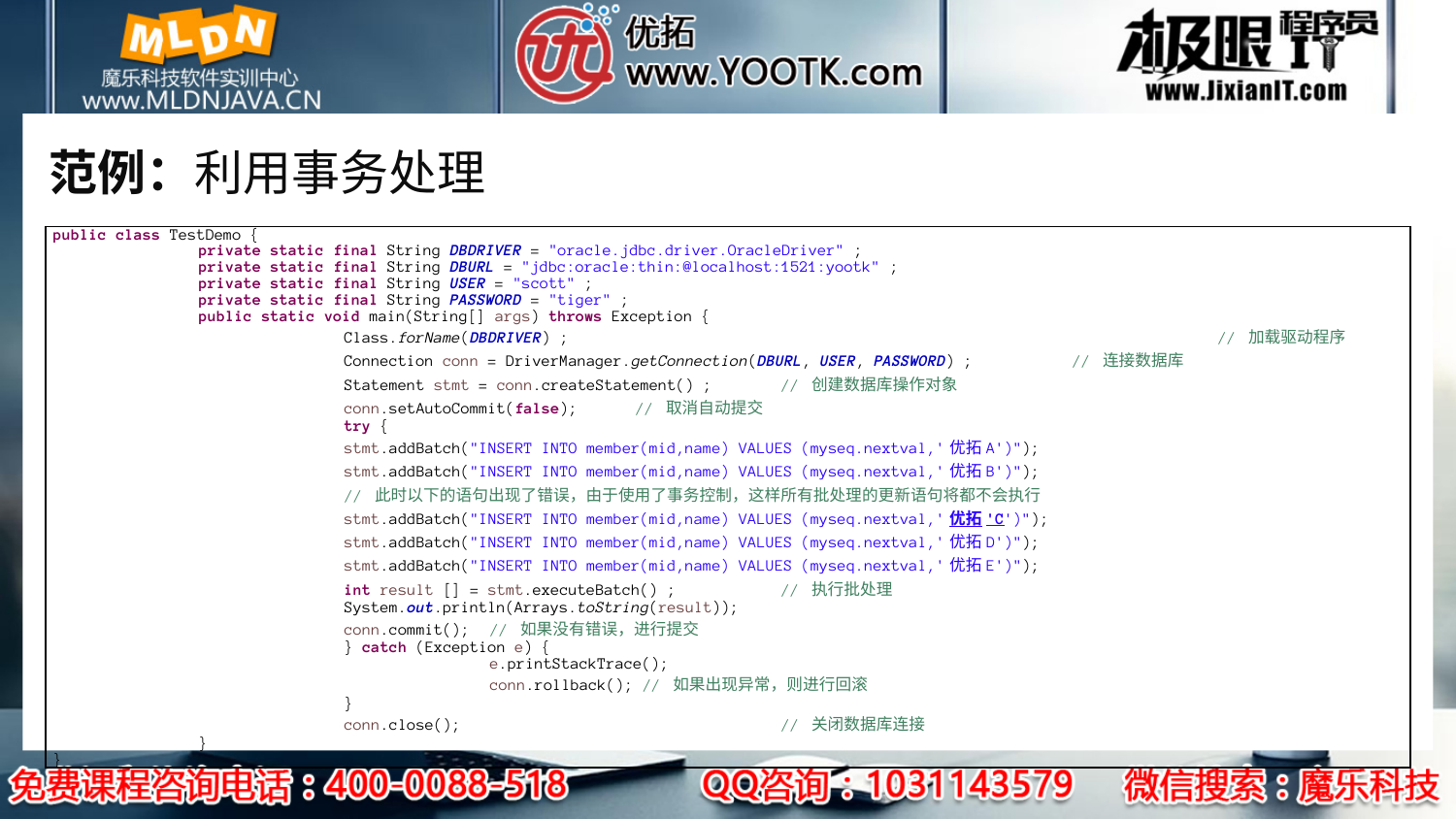

# 范例：利用事务处理
| public class TestDemo { private static final String DBDRIVER = "oracle.jdbc.driver.OracleDriver" ; private static final String DBURL = "jdbc:oracle:thin:@localhost:1521:yootk" ; private static final String USER = "scott" ; private static final String PASSWORD = "tiger" ; public static void main(String[] args) throws Exception { Class.forName(DBDRIVER) ; // 加载驱动程序 Connection conn = DriverManager.getConnection(DBURL, USER, PASSWORD) ; // 连接数据库 Statement stmt = conn.createStatement() ; // 创建数据库操作对象 conn.setAutoCommit(false); // 取消自动提交 try { stmt.addBatch("INSERT INTO member(mid,name) VALUES (myseq.nextval,'优拓A')"); stmt.addBatch("INSERT INTO member(mid,name) VALUES (myseq.nextval,'优拓B')"); // 此时以下的语句出现了错误，由于使用了事务控制，这样所有批处理的更新语句将都不会执行 stmt.addBatch("INSERT INTO member(mid,name) VALUES (myseq.nextval,'优拓'C')"); stmt.addBatch("INSERT INTO member(mid,name) VALUES (myseq.nextval,'优拓D')"); stmt.addBatch("INSERT INTO member(mid,name) VALUES (myseq.nextval,'优拓E')"); int result [] = stmt.executeBatch() ; // 执行批处理 System.out.println(Arrays.toString(result)); conn.commit(); // 如果没有错误，进行提交 } catch (Exception e) { e.printStackTrace(); conn.rollback(); // 如果出现异常，则进行回滚 } conn.close(); // 关闭数据库连接 } } |
| --- |